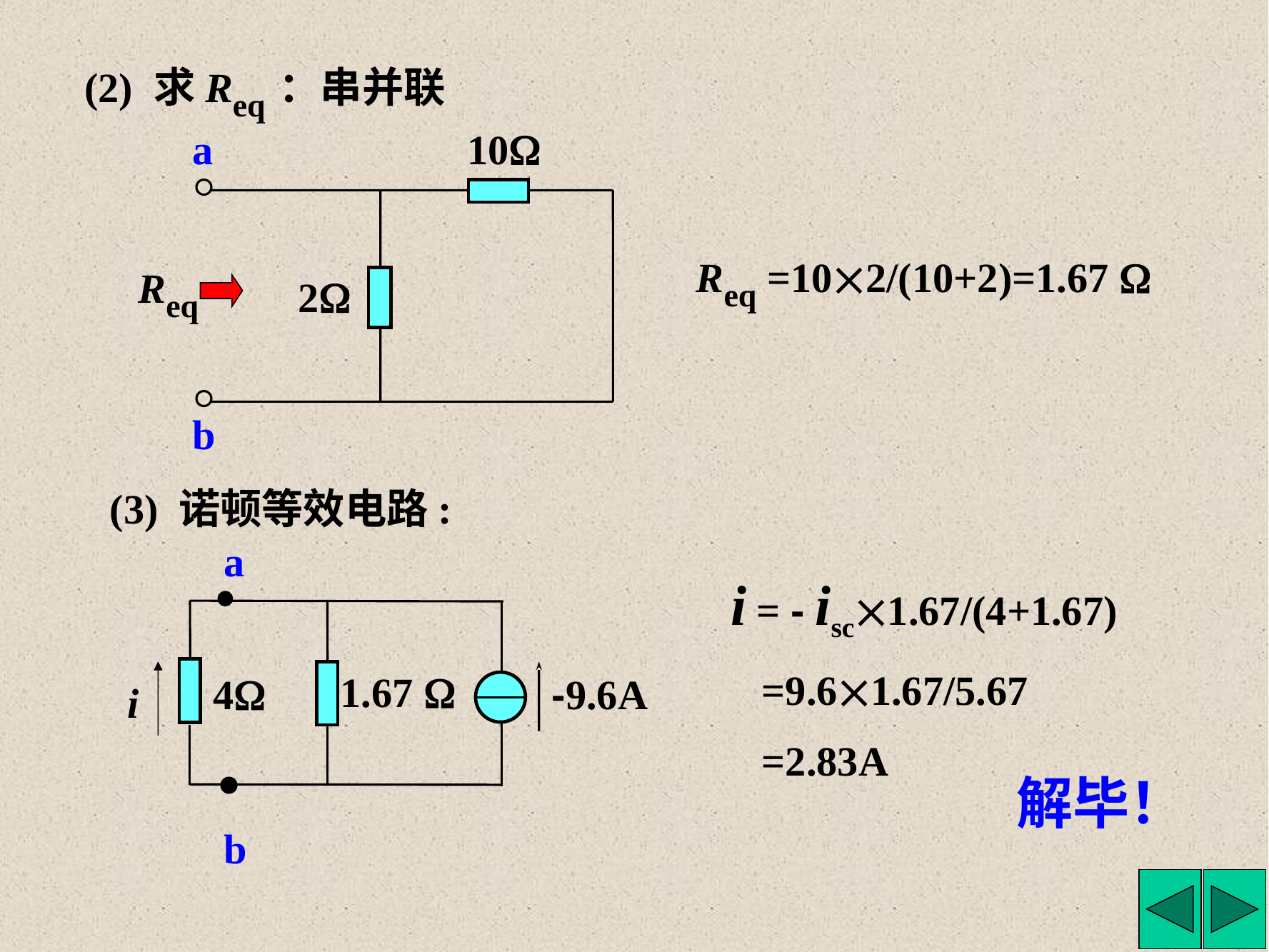

(2) 求Req：串并联
a
10Ω

Req
2Ω

b

Req =10×2/(10+2)=1.67 Ω
(3) 诺顿等效电路:
a

1.67 Ω

4Ω

-9.6A

i

b
i = - isc×1.67/(4+1.67)
   =9.6×1.67/5.67
   =2.83A
解毕！